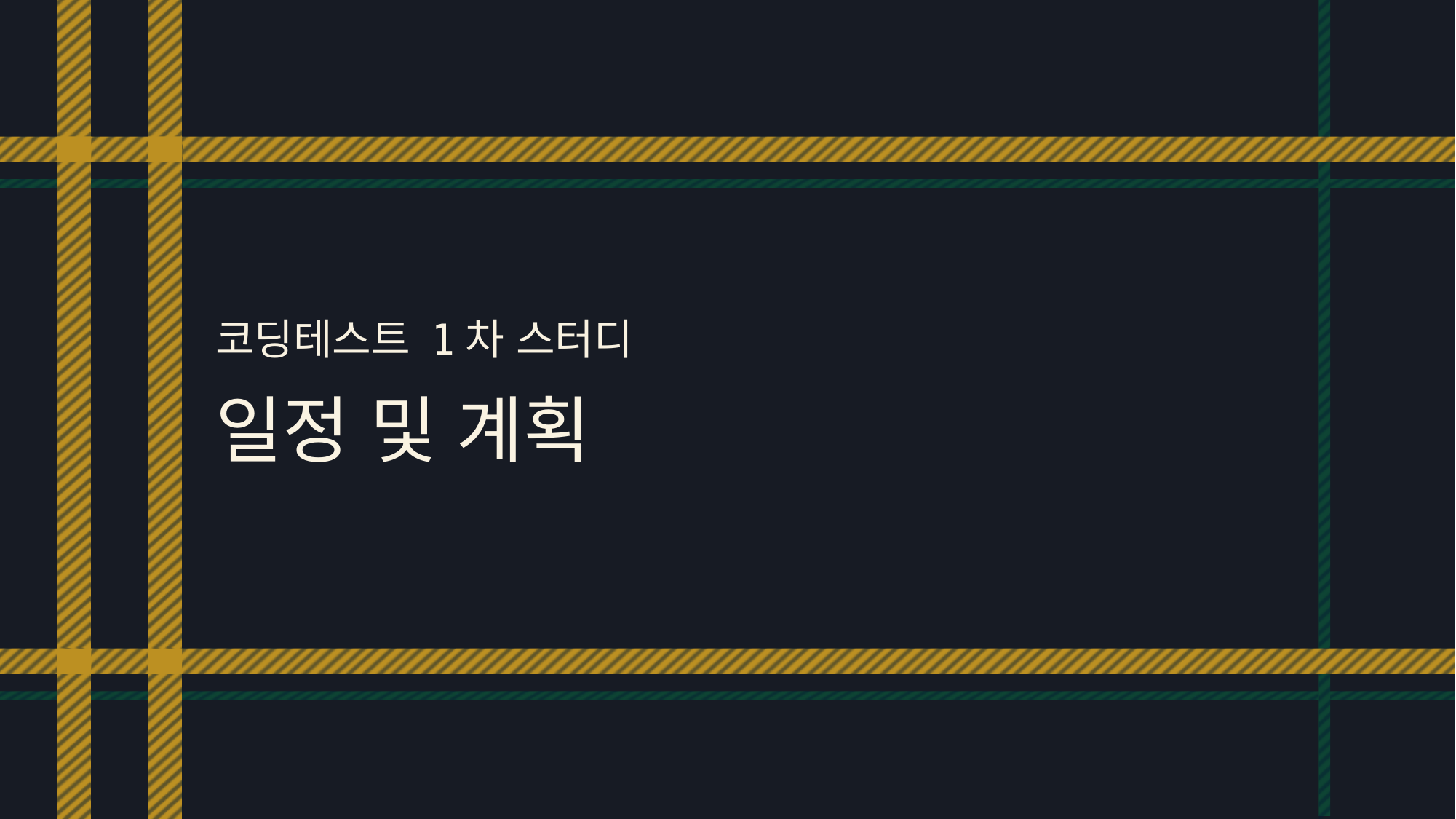

코딩테스트 1차 스터디
# 일정 및 계획